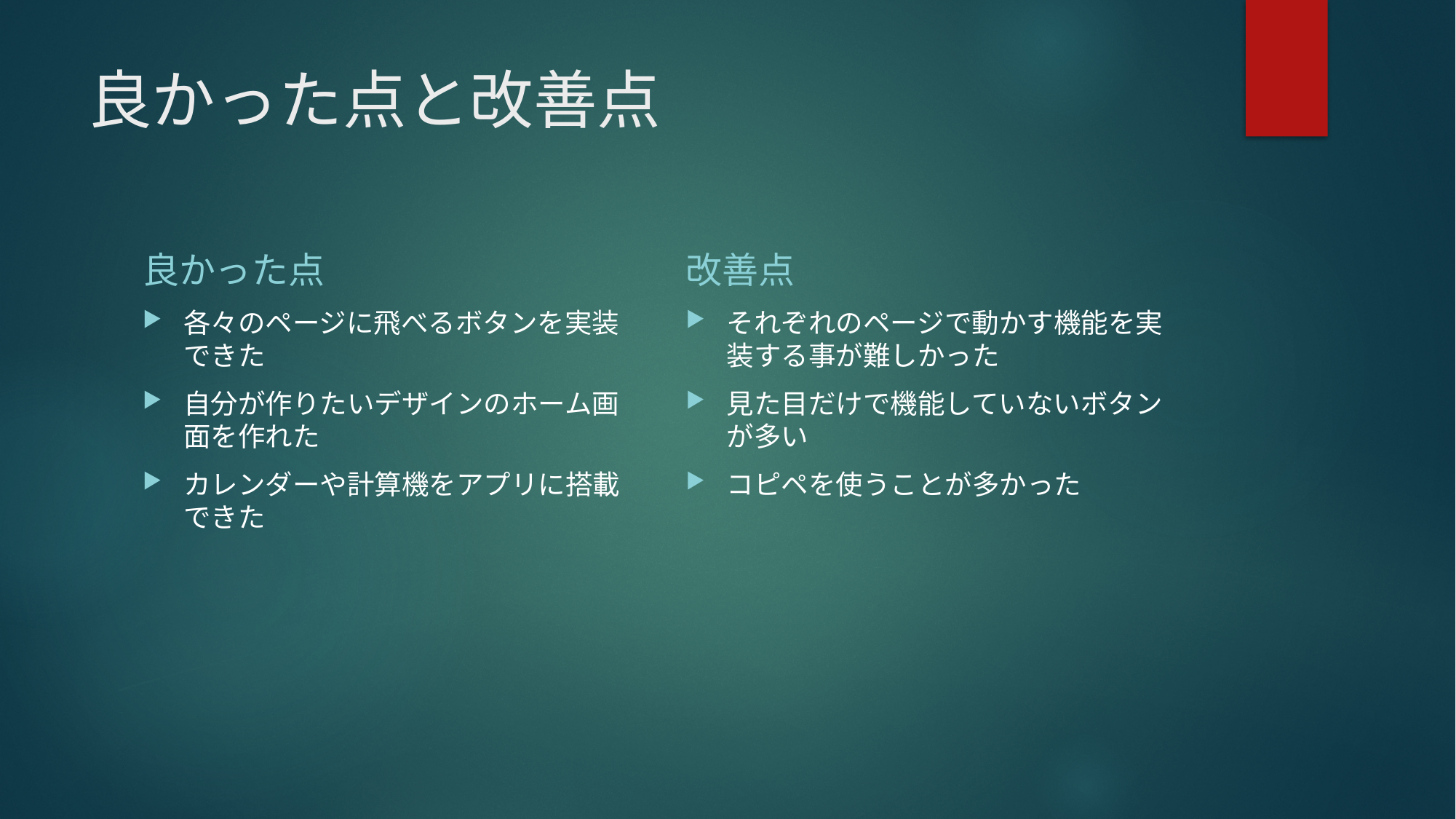

# 良かった点と改善点
良かった点
改善点
各々のページに飛べるボタンを実装できた
自分が作りたいデザインのホーム画面を作れた
カレンダーや計算機をアプリに搭載できた
それぞれのページで動かす機能を実装する事が難しかった
見た目だけで機能していないボタンが多い
コピペを使うことが多かった